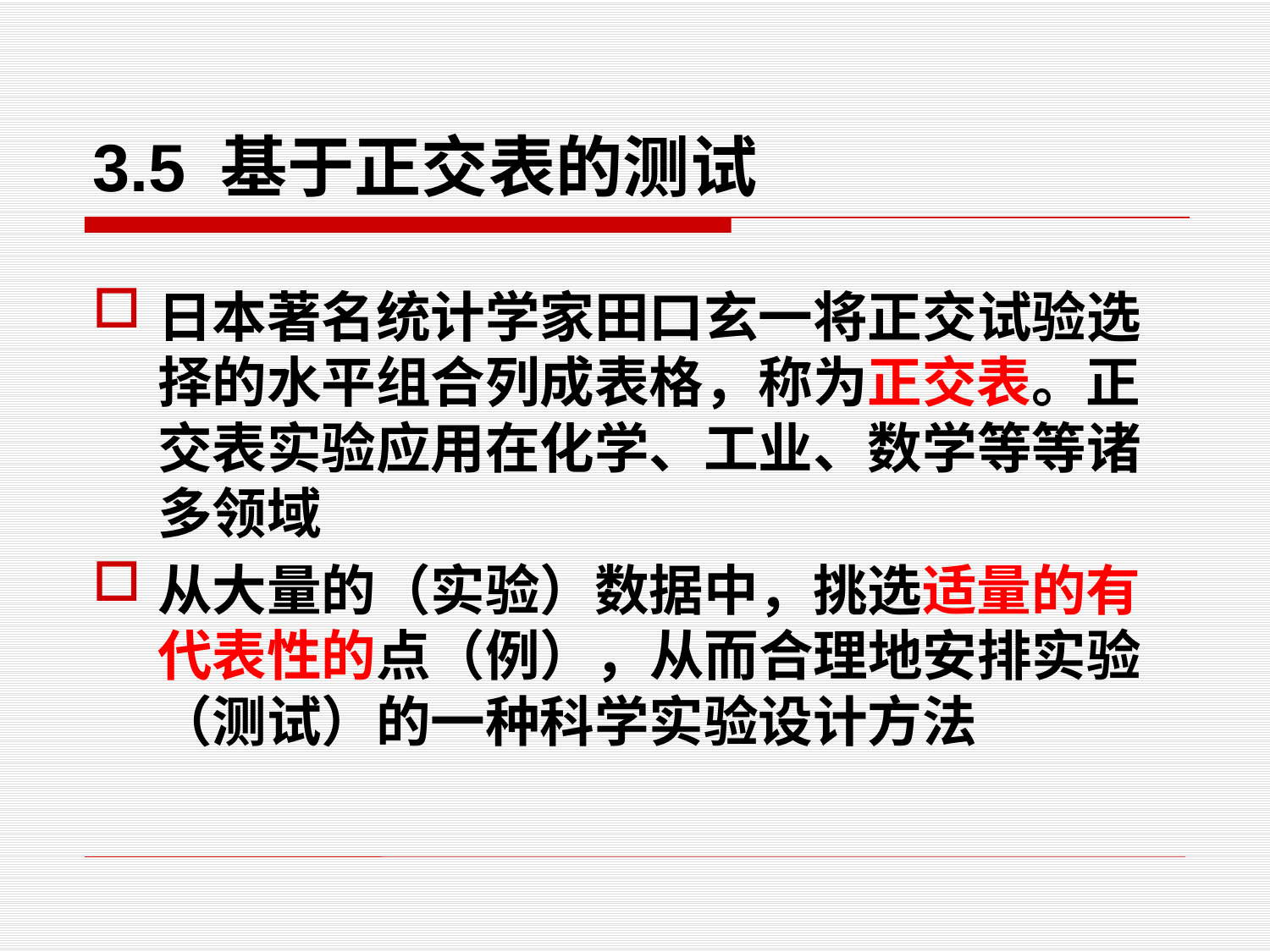

3.5 基于正交表的测试
日本著名统计学家田口玄一将正交试验选择的水平组合列成表格，称为正交表。正交表实验应用在化学、工业、数学等等诸多领域
从大量的（实验）数据中，挑选适量的有代表性的点（例），从而合理地安排实验（测试）的一种科学实验设计方法